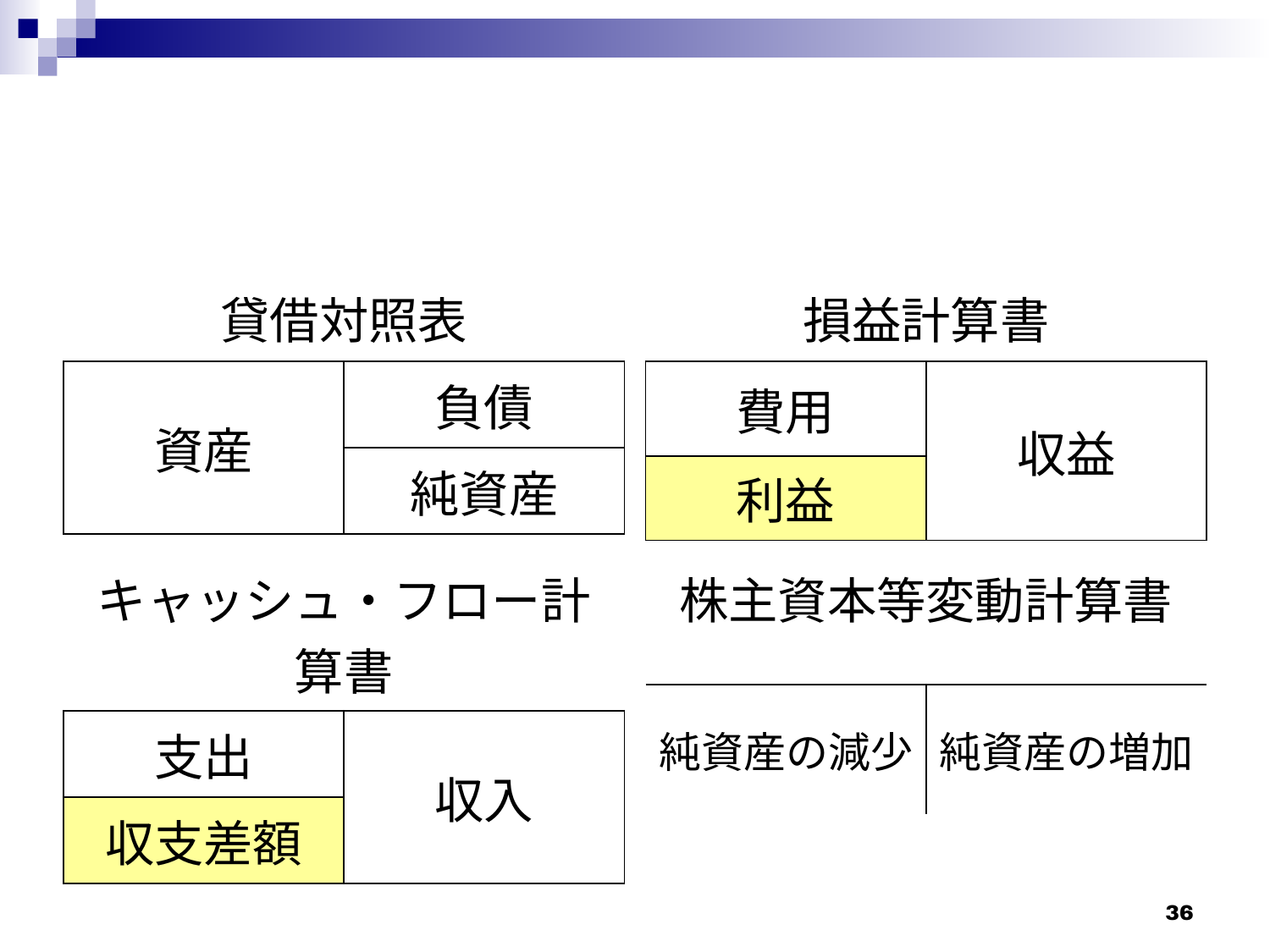

| 貸借対照表 |  |
| --- | --- |
| 資産 | 負債 |
|  | 純資産 |
| 損益計算書 |  |
| --- | --- |
| 費用 | 収益 |
| 利益 |  |
| キャッシュ・フロー計算書 |  |
| --- | --- |
| 支出 | 収入 |
| 収支差額 |  |
| 株主資本等変動計算書 |  |
| --- | --- |
| 純資産の減少 | 純資産の増加 |
36